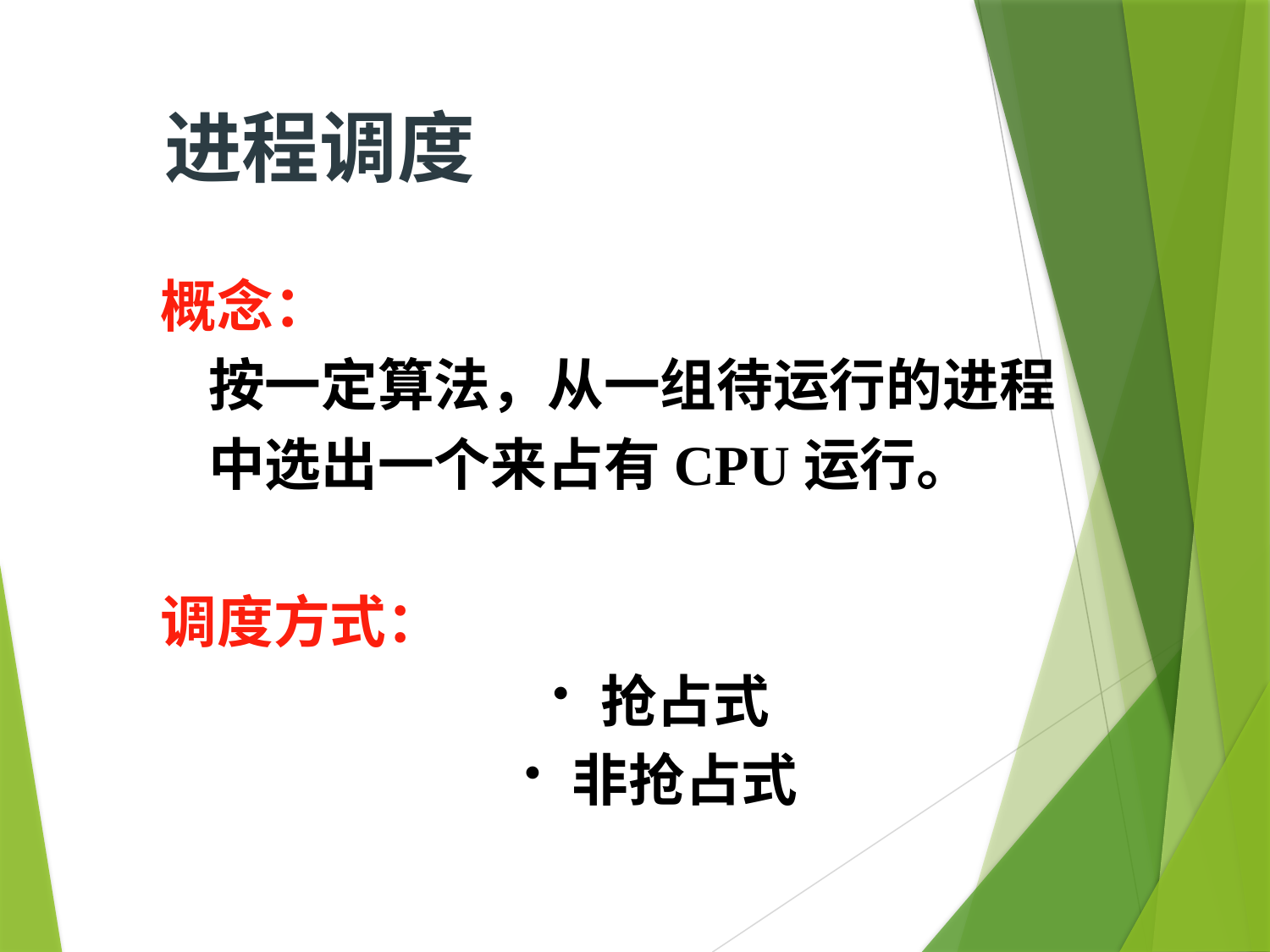

进程调度
概念：
	按一定算法，从一组待运行的进程
	中选出一个来占有CPU运行。

调度方式：
抢占式
非抢占式